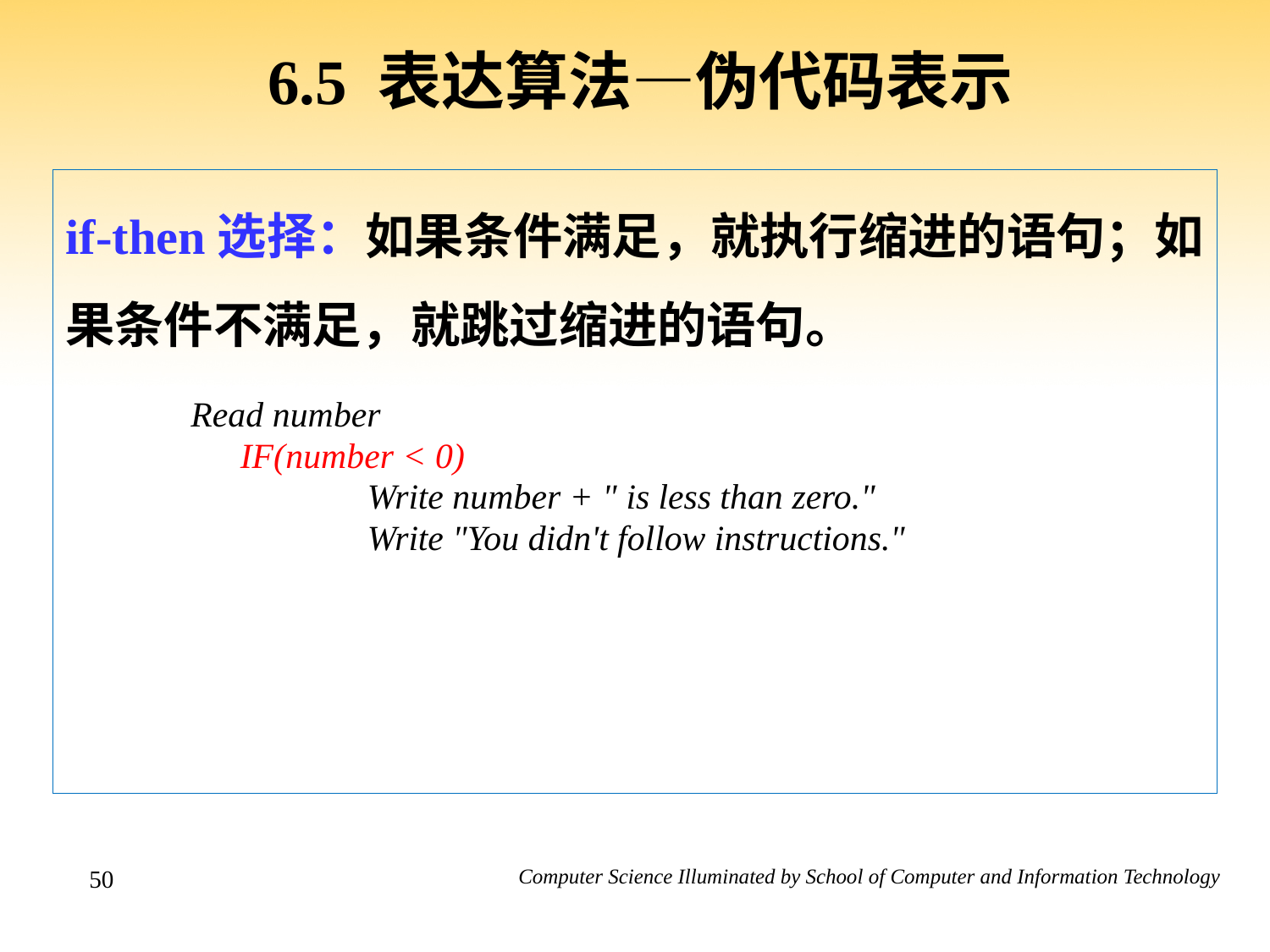

# 6.5 表达算法—伪代码表示
if-then选择：如果条件满足，就执行缩进的语句；如果条件不满足，就跳过缩进的语句。

                Read number
		IF(number < 0)
			Write number + " is less than zero."
			Write "You didn't follow instructions."

50